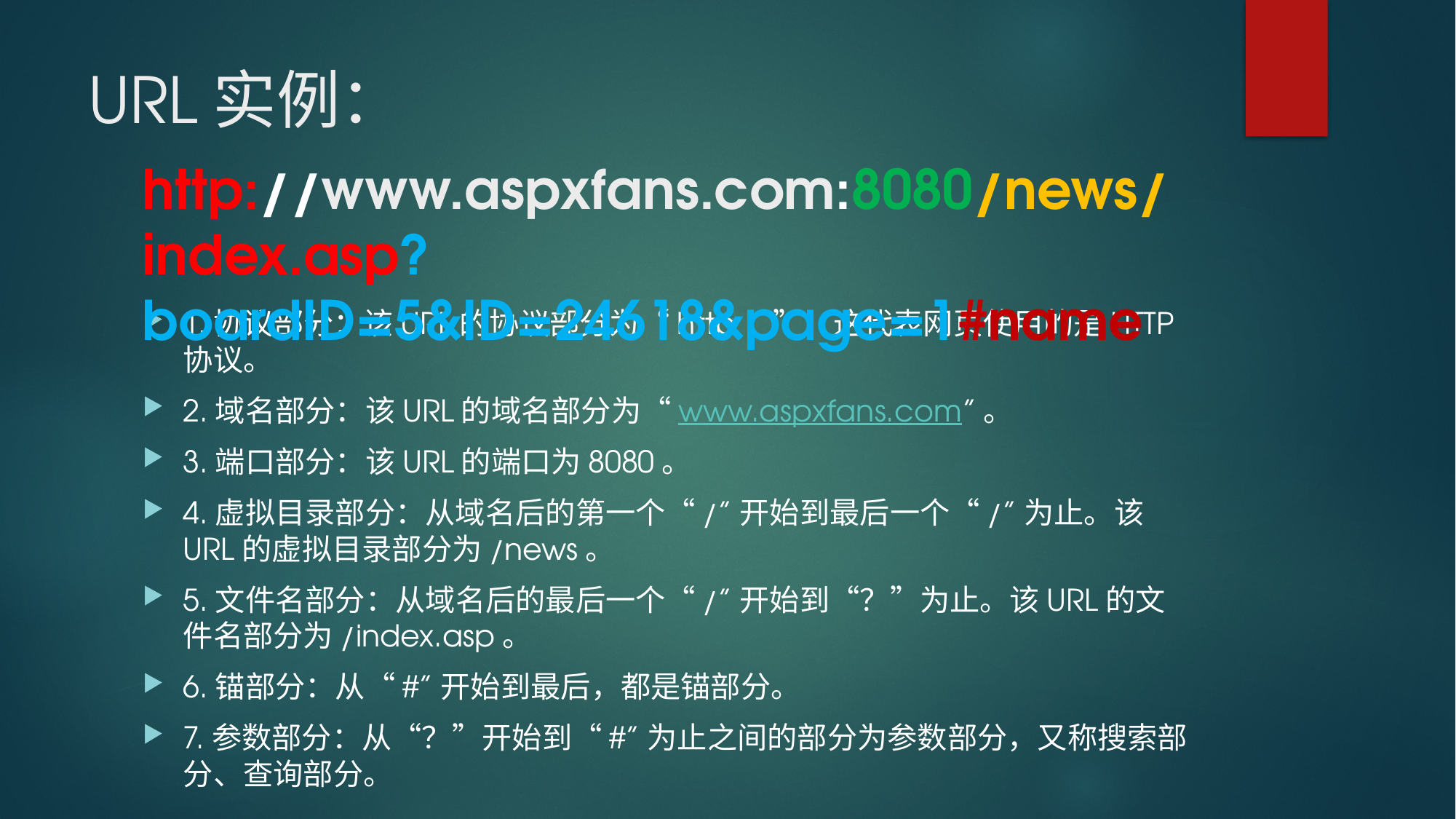

# URL实例：
http://www.aspxfans.com:8080/news/index.asp?boardID=5&ID=24618&page=1#name
1.协议部分：该URL的协议部分为“http：”，这代表网页使用的是HTTP协议。
2.域名部分：该URL的域名部分为“www.aspxfans.com”。
3.端口部分：该URL的端口为8080。
4.虚拟目录部分：从域名后的第一个“/”开始到最后一个“/”为止。该URL的虚拟目录部分为/news。
5.文件名部分：从域名后的最后一个“/”开始到“？”为止。该URL的文件名部分为/index.asp。
6.锚部分：从“#”开始到最后，都是锚部分。
7.参数部分：从“？”开始到“#”为止之间的部分为参数部分，又称搜索部分、查询部分。